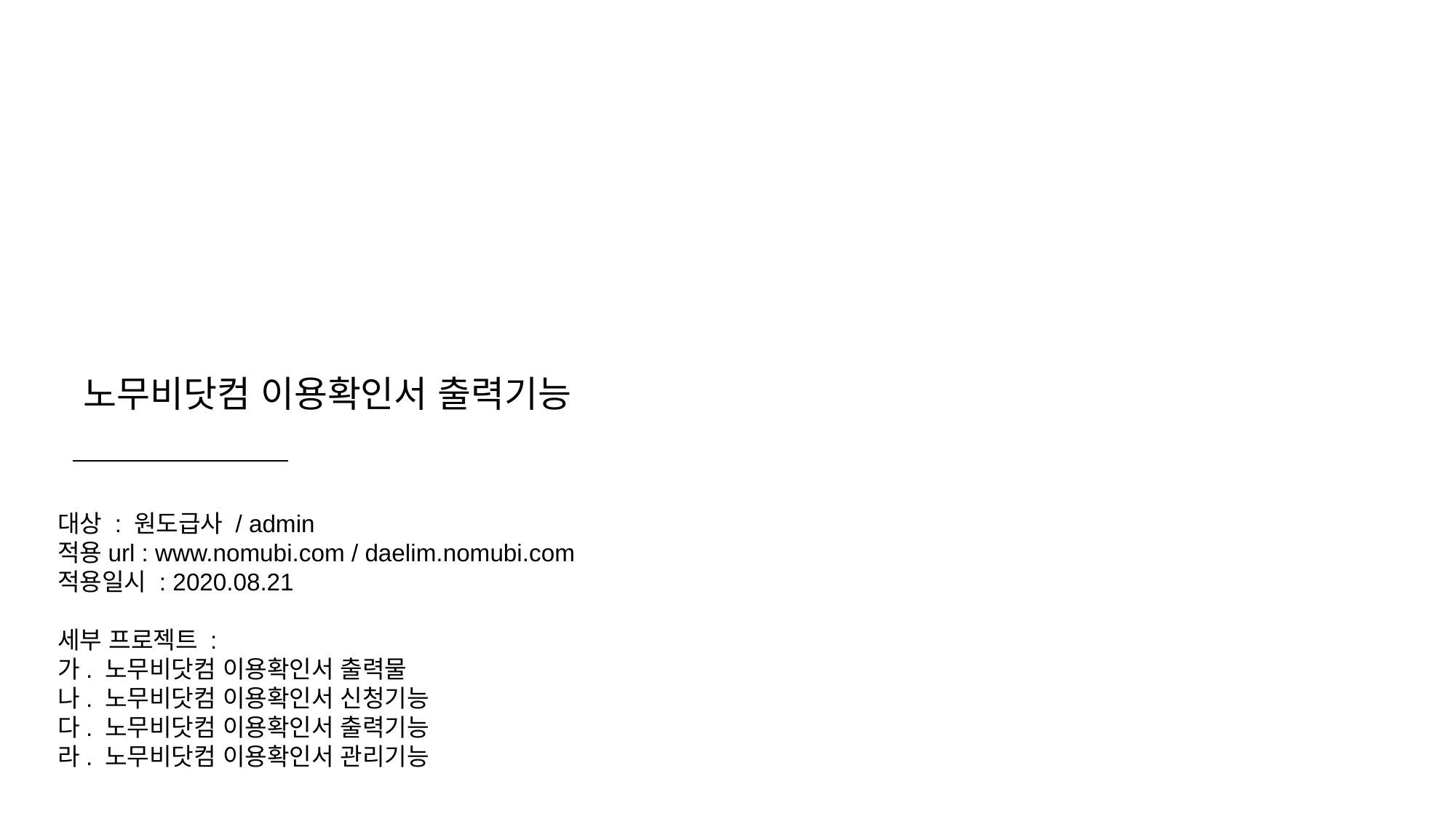

노무비닷컴 이용확인서 출력기능
대상 : 원도급사 / admin
적용url : www.nomubi.com / daelim.nomubi.com
적용일시 : 2020.08.21

세부 프로젝트 :
가. 노무비닷컴 이용확인서 출력물
나. 노무비닷컴 이용확인서 신청기능
다. 노무비닷컴 이용확인서 출력기능
라. 노무비닷컴 이용확인서 관리기능